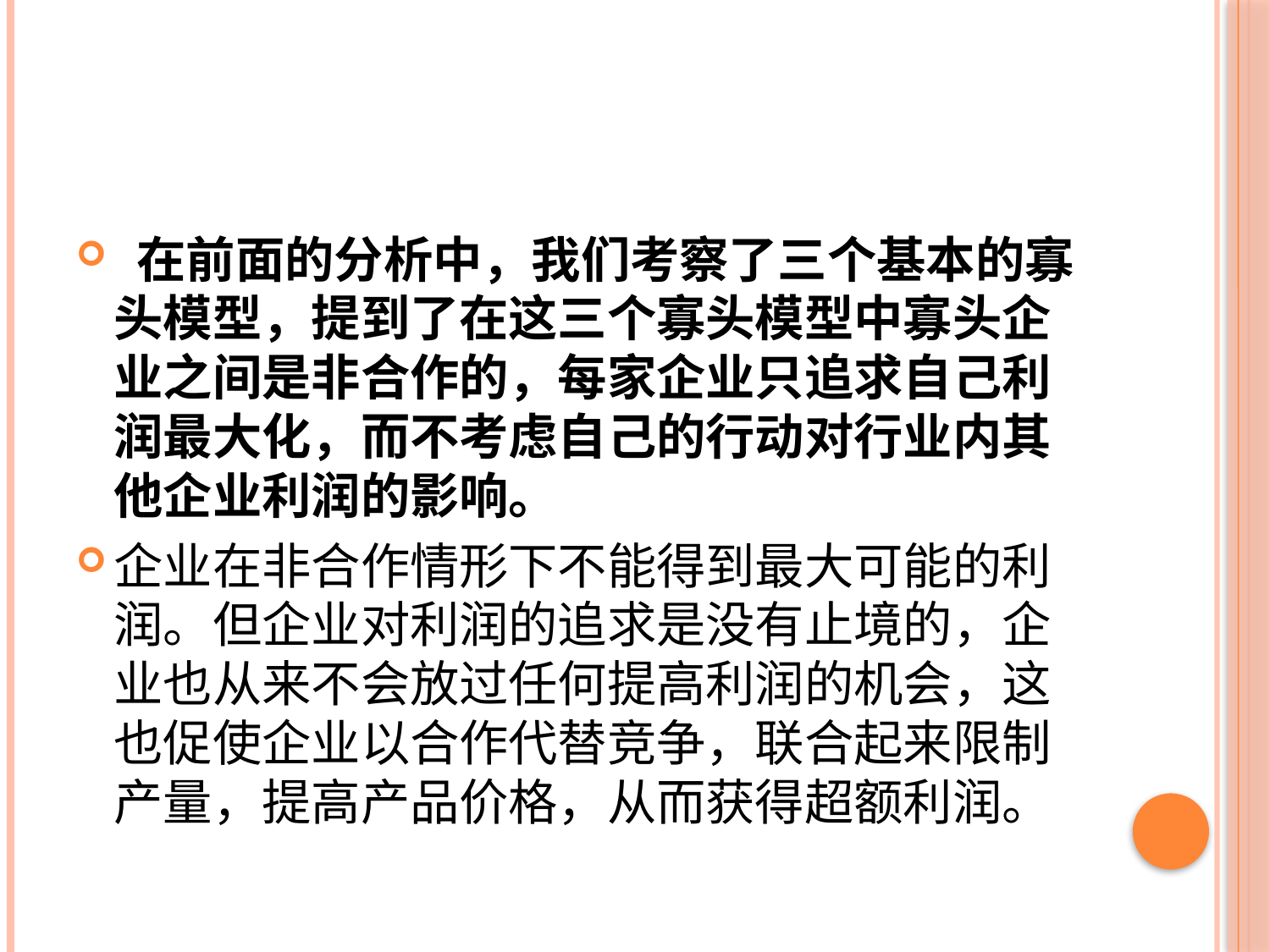

#
 在前面的分析中，我们考察了三个基本的寡头模型，提到了在这三个寡头模型中寡头企业之间是非合作的，每家企业只追求自己利润最大化，而不考虑自己的行动对行业内其他企业利润的影响。
企业在非合作情形下不能得到最大可能的利润。但企业对利润的追求是没有止境的，企业也从来不会放过任何提高利润的机会，这也促使企业以合作代替竞争，联合起来限制产量，提高产品价格，从而获得超额利润。